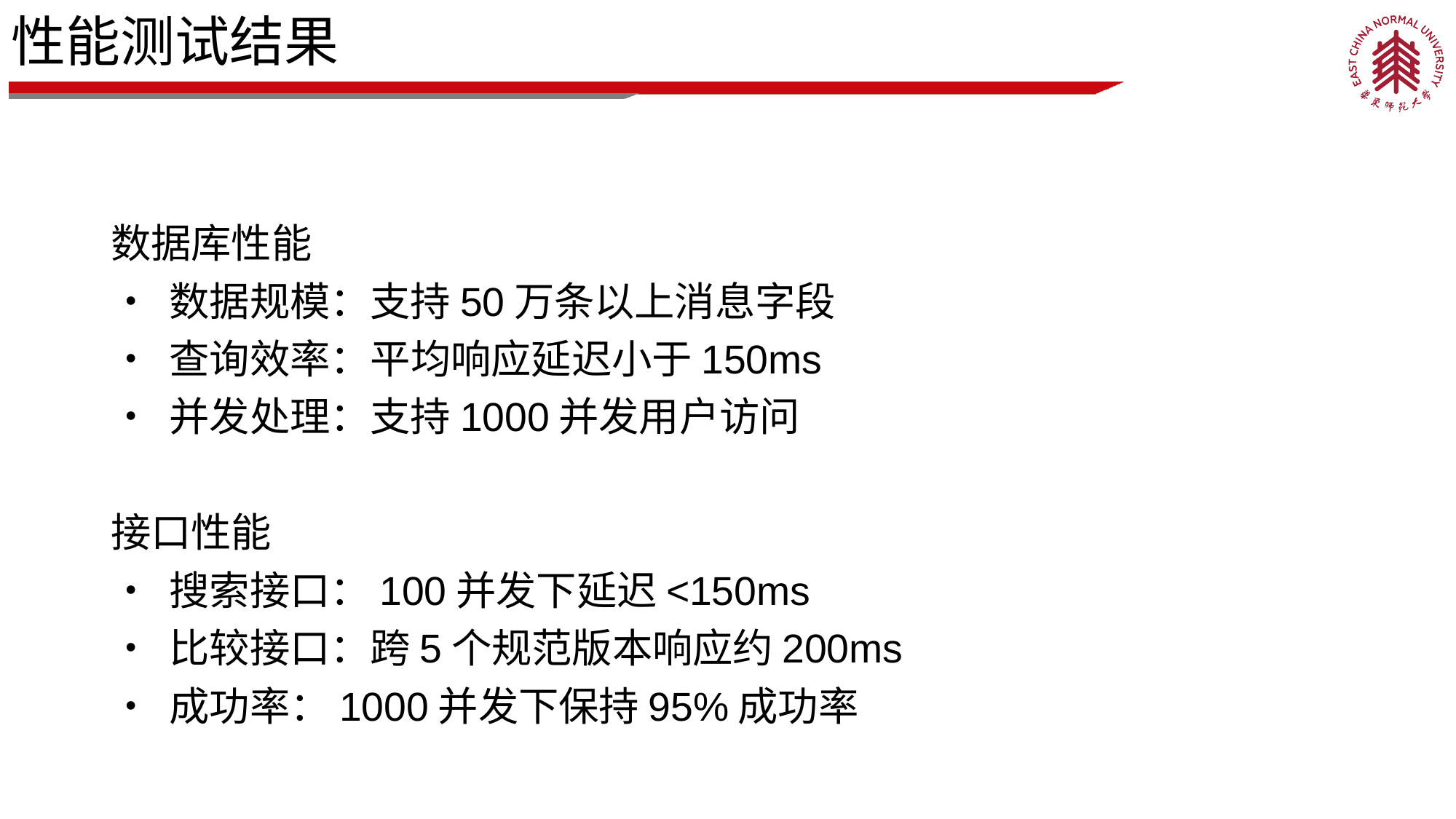

# 性能测试结果
数据库性能
• 数据规模：支持50万条以上消息字段
• 查询效率：平均响应延迟小于150ms
• 并发处理：支持1000并发用户访问

接口性能
• 搜索接口：100并发下延迟<150ms
• 比较接口：跨5个规范版本响应约200ms
• 成功率：1000并发下保持95%成功率